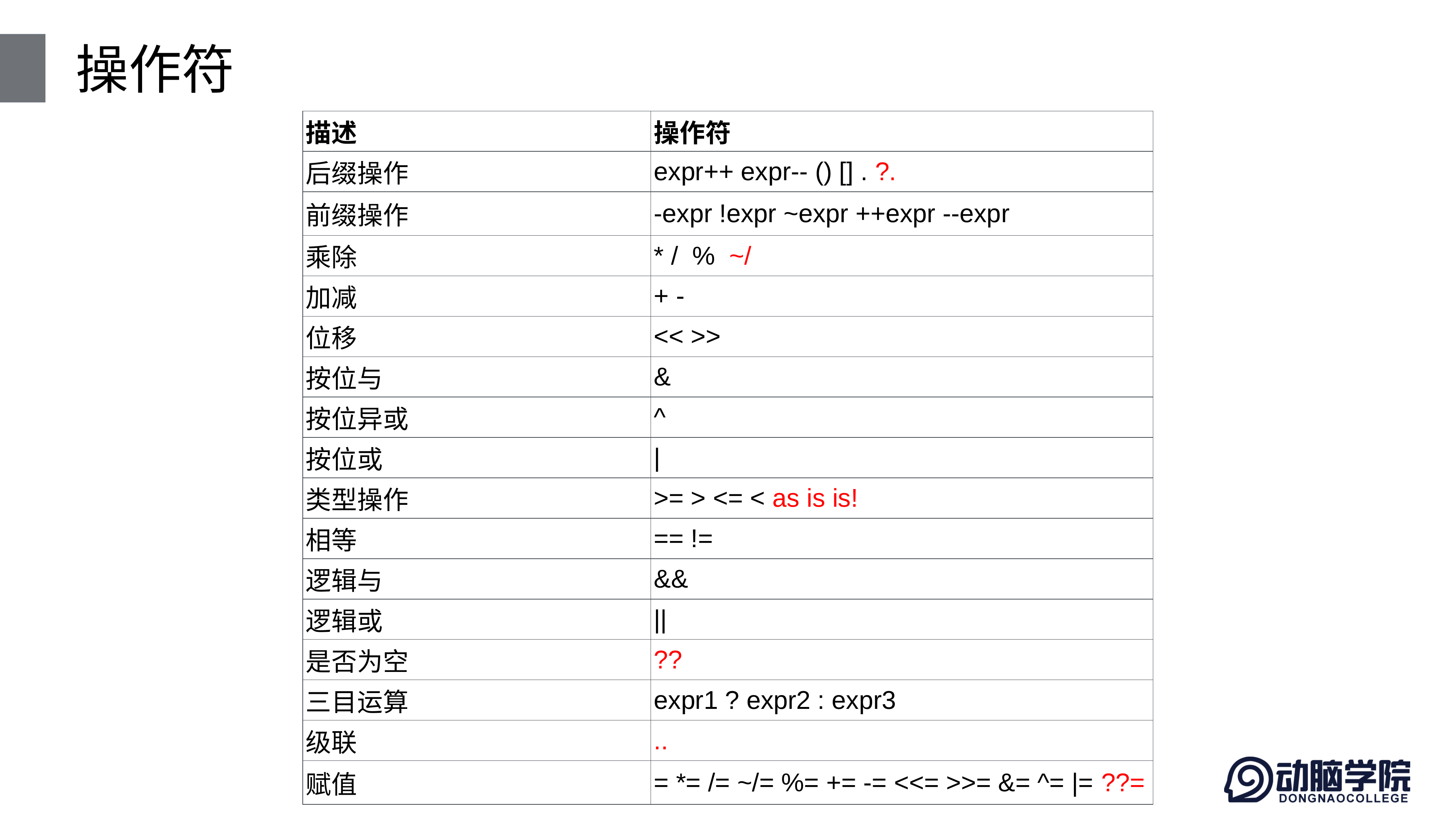

# 操作符
| 描述 | 操作符 |
| --- | --- |
| 后缀操作 | expr++ expr-- () [] . ?. |
| 前缀操作 | -expr !expr ~expr ++expr --expr |
| 乘除 | \* / % ~/ |
| 加减 | + - |
| 位移 | << >> |
| 按位与 | & |
| 按位异或 | ^ |
| 按位或 | | |
| 类型操作 | >= > <= < as is is! |
| 相等 | == != |
| 逻辑与 | && |
| 逻辑或 | || |
| 是否为空 | ?? |
| 三目运算 | expr1 ? expr2 : expr3 |
| 级联 | .. |
| 赋值 | = \*= /= ~/= %= += -= <<= >>= &= ^= |= ??= |